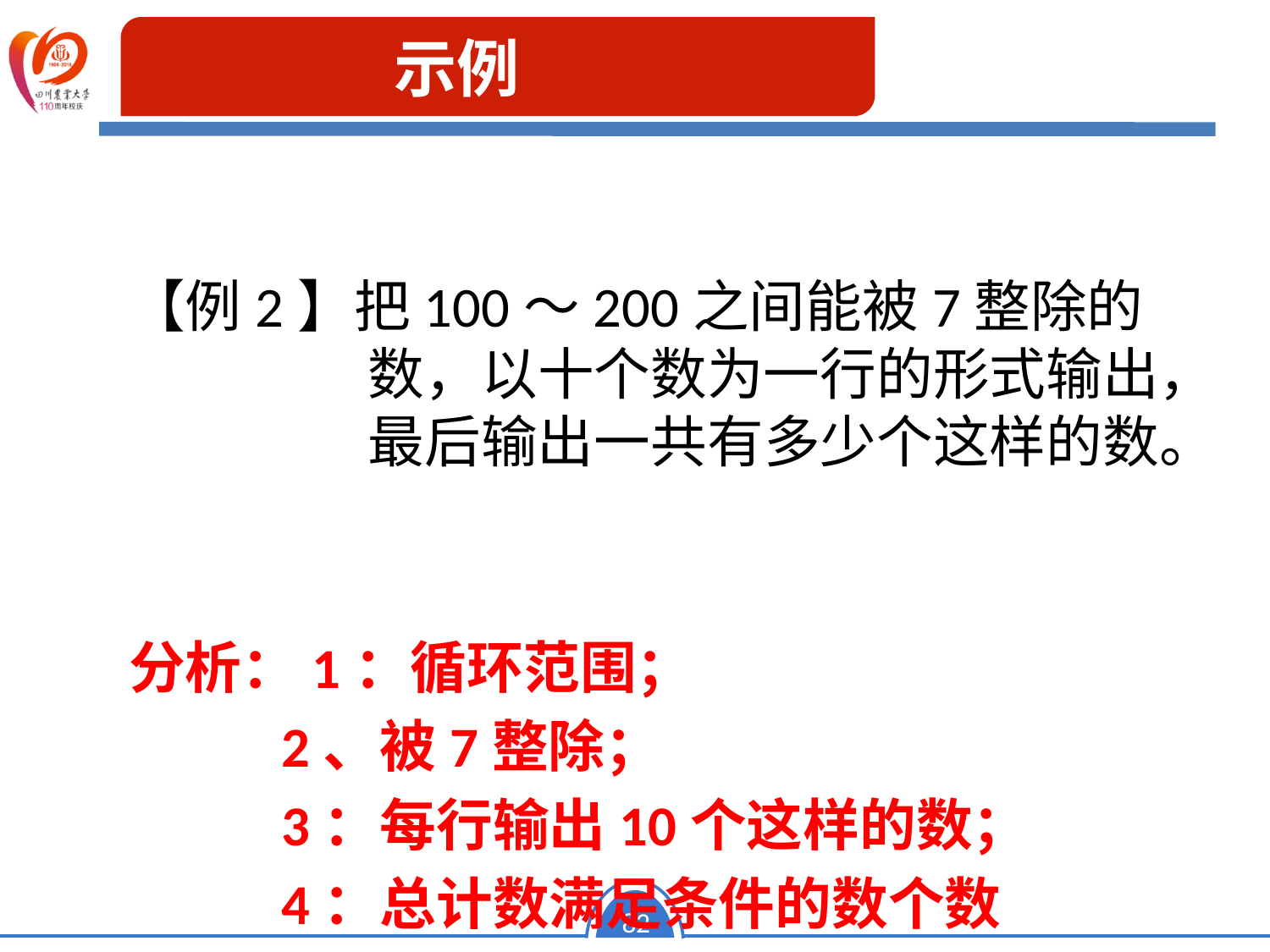

示例
【例2】把100～200之间能被7整除的数，以十个数为一行的形式输出，最后输出一共有多少个这样的数。

分析：1：循环范围；
            2、被7整除；
            3：每行输出10个这样的数；
            4：总计数满足条件的数个数